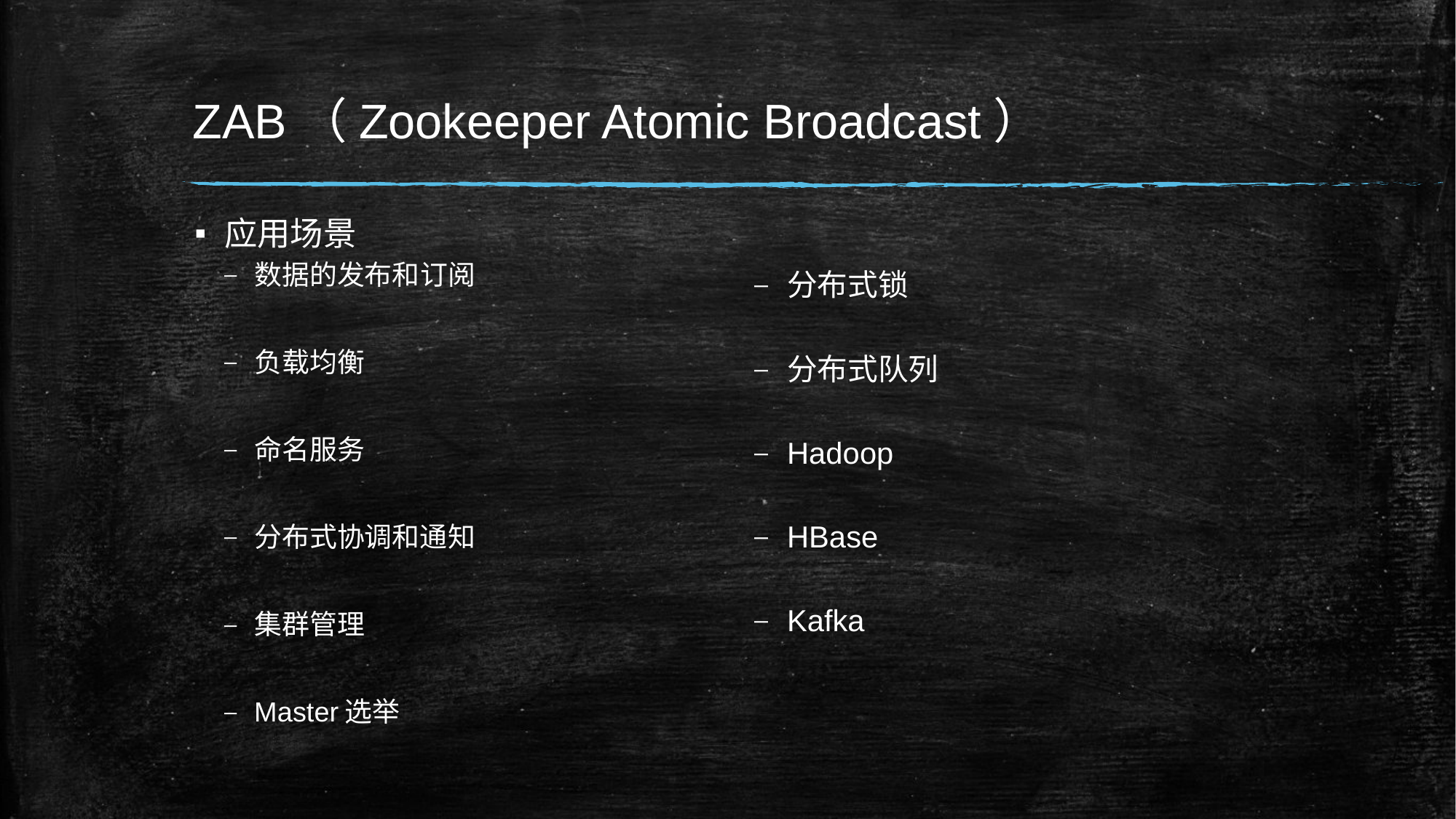

# ZAB（Zookeeper Atomic Broadcast）
应用场景
数据的发布和订阅

负载均衡

命名服务

分布式协调和通知

集群管理

Master选举

分布式锁

分布式队列

Hadoop

HBase

Kafka